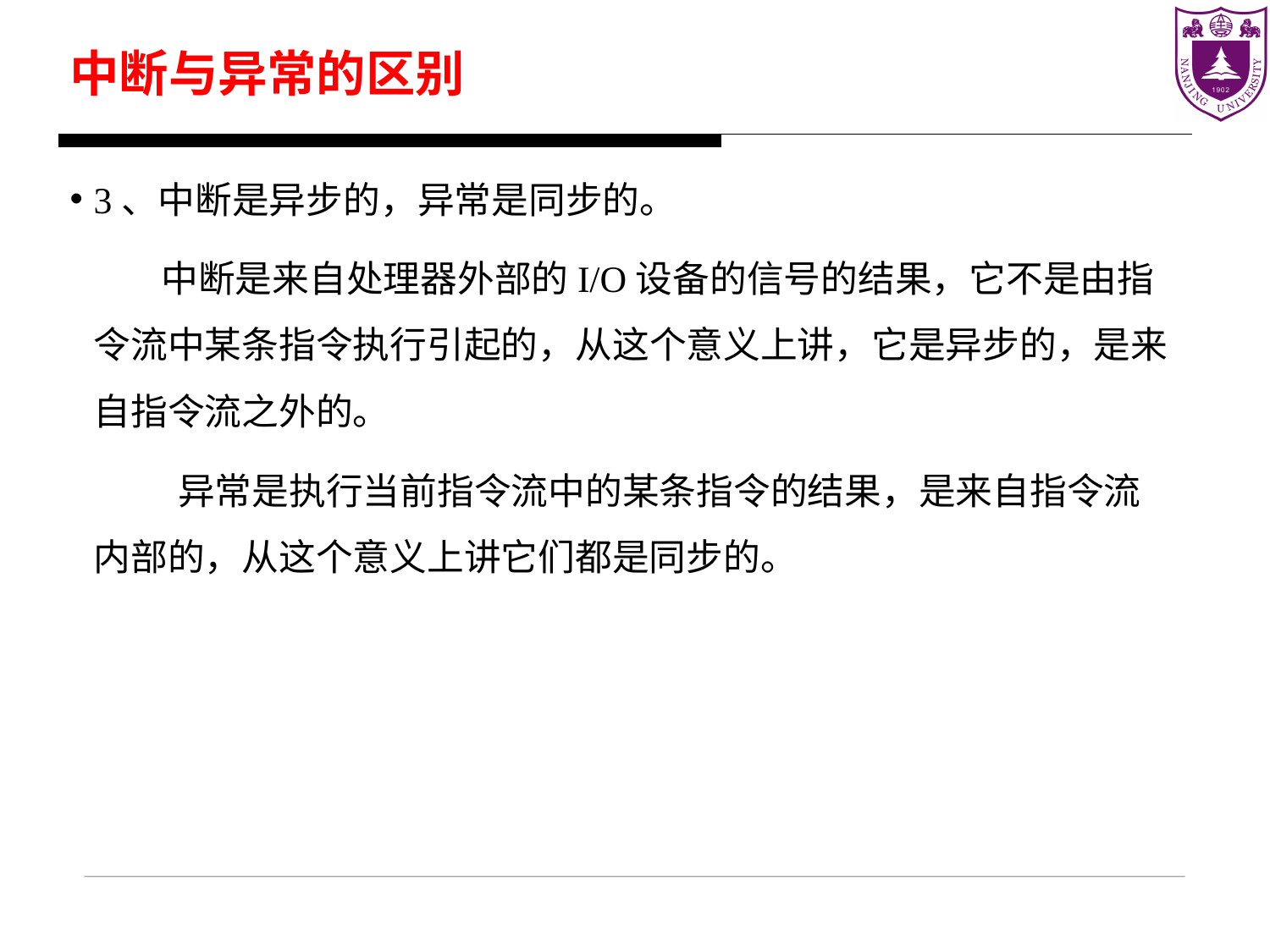

# 中断与异常的区别
3、中断是异步的，异常是同步的。
          中断是来自处理器外部的I/O设备的信号的结果，它不是由指令流中某条指令执行引起的，从这个意义上讲，它是异步的，是来自指令流之外的。
            异常是执行当前指令流中的某条指令的结果，是来自指令流内部的，从这个意义上讲它们都是同步的。

13